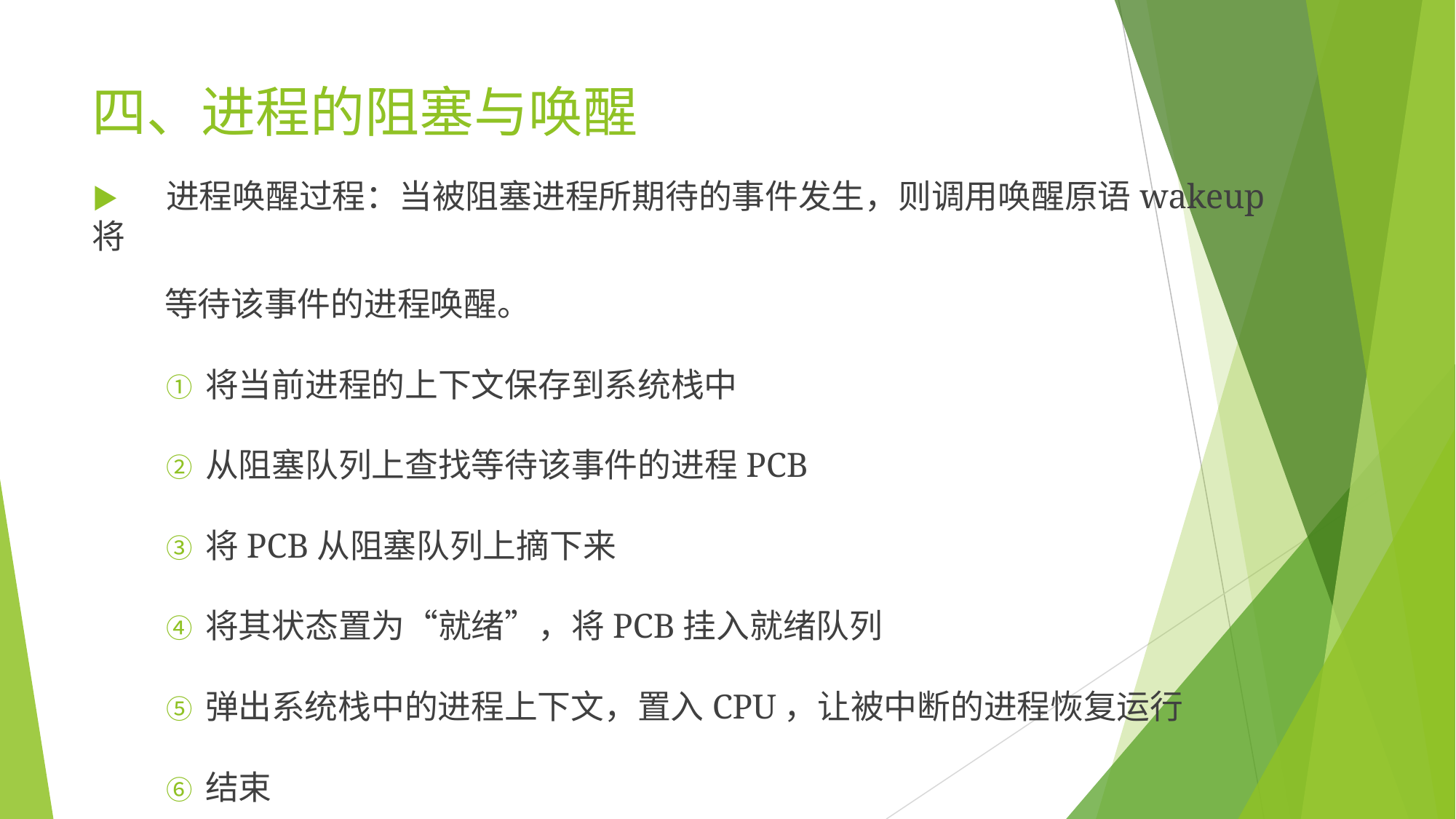

# 四、进程的阻塞与唤醒
▶	进程唤醒过程：当被阻塞进程所期待的事件发生，则调用唤醒原语wakeup将
等待该事件的进程唤醒。

① 将当前进程的上下文保存到系统栈中

② 从阻塞队列上查找等待该事件的进程PCB

③ 将PCB从阻塞队列上摘下来

④ 将其状态置为“就绪”，将PCB挂入就绪队列

⑤ 弹出系统栈中的进程上下文，置入CPU，让被中断的进程恢复运行

⑥ 结束